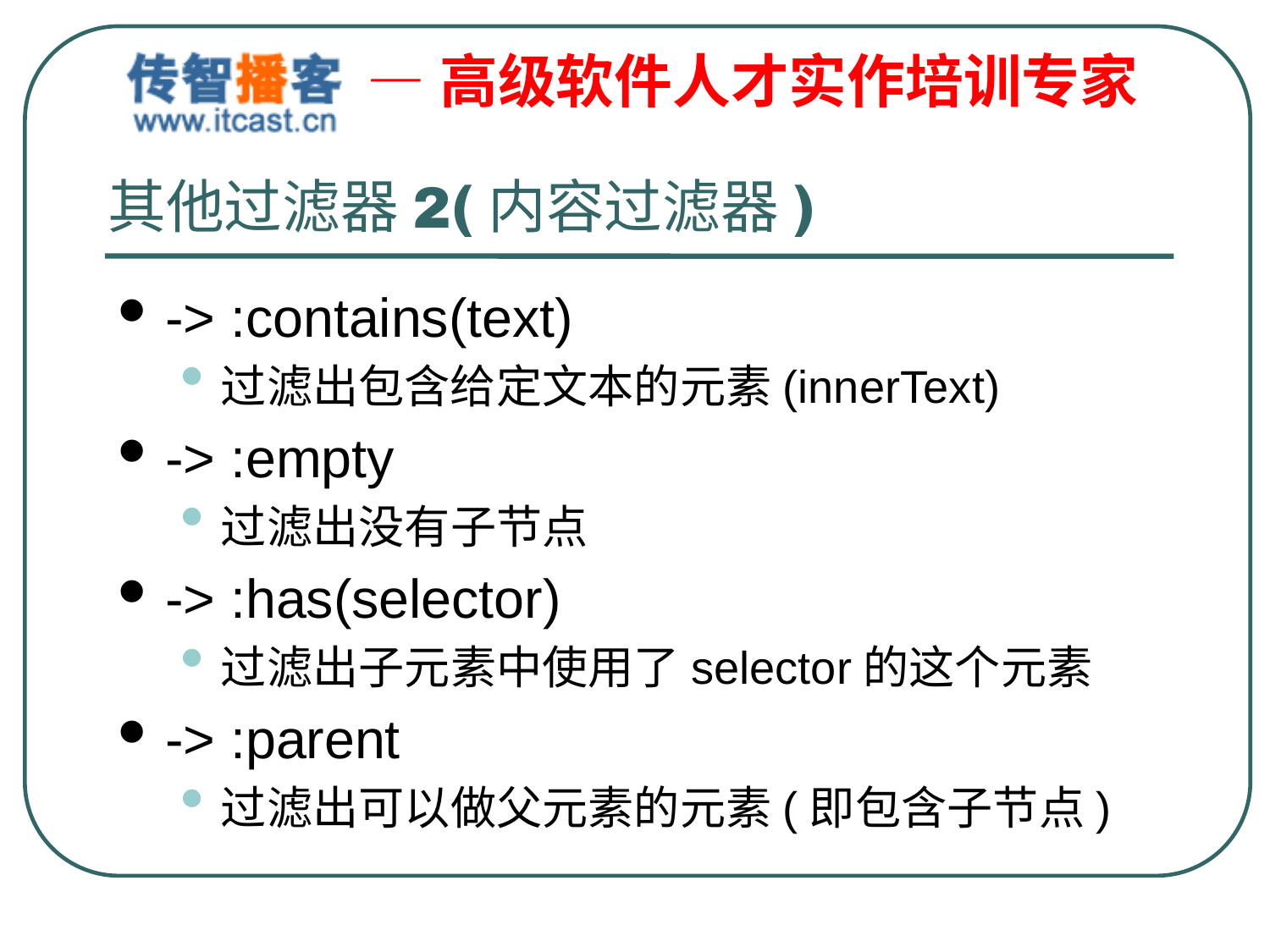

# 其他过滤器2(内容过滤器)
-> :contains(text)
过滤出包含给定文本的元素(innerText)
-> :empty
过滤出没有子节点
-> :has(selector)
过滤出子元素中使用了selector的这个元素
-> :parent
过滤出可以做父元素的元素(即包含子节点)